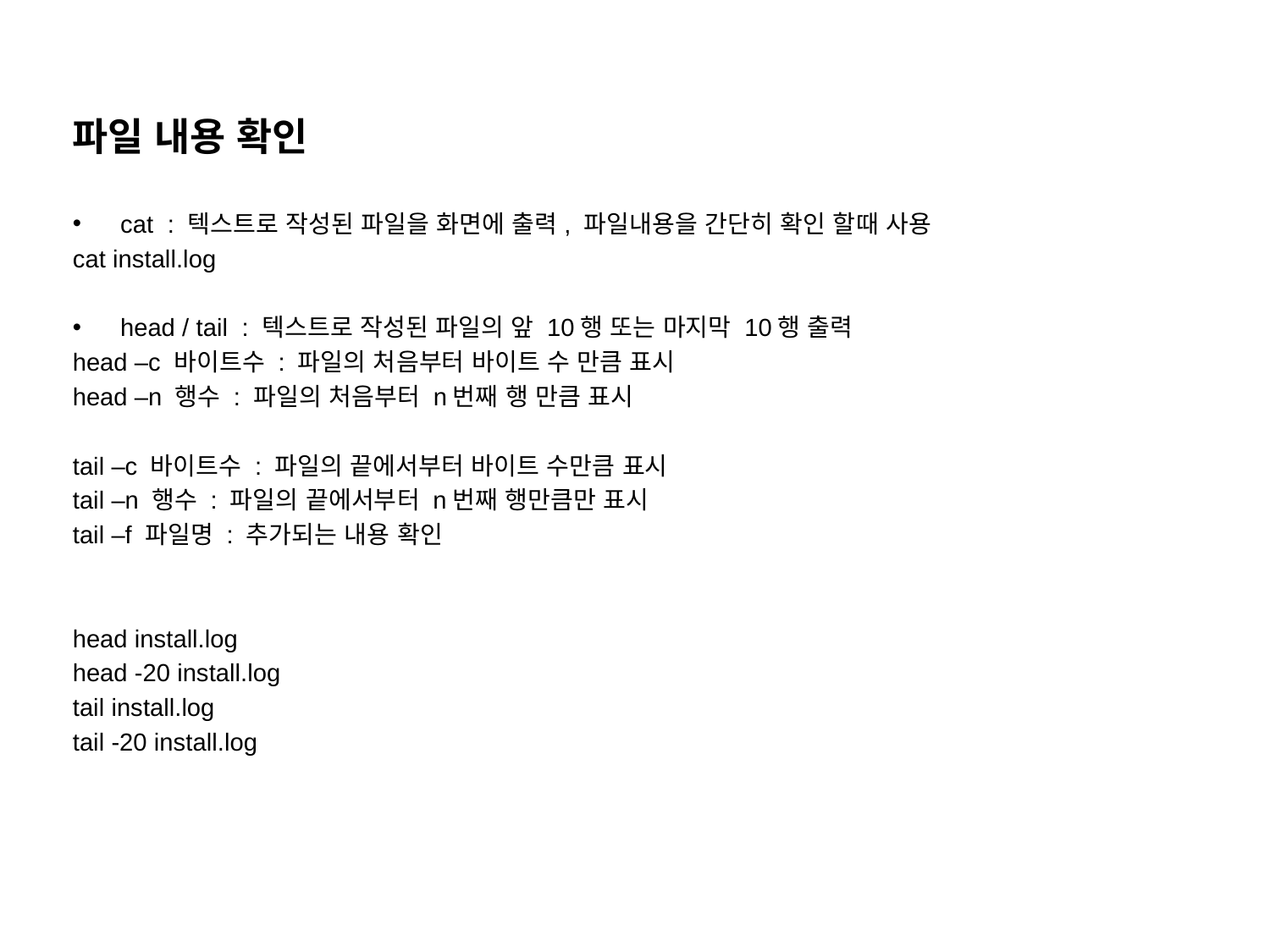

파일 내용 확인

cat  : 텍스트로 작성된 파일을 화면에 출력, 파일내용을 간단히 확인 할때 사용
cat install.log

head / tail  : 텍스트로 작성된 파일의 앞 10행 또는 마지막 10행 출력
head –c 바이트수 : 파일의 처음부터 바이트 수 만큼 표시
head –n 행수 : 파일의 처음부터 n번째 행 만큼 표시

tail –c 바이트수 : 파일의 끝에서부터 바이트 수만큼 표시
tail –n 행수 : 파일의 끝에서부터 n번째 행만큼만 표시
tail –f 파일명 : 추가되는 내용 확인

head install.log
head -20 install.log
tail install.log
tail -20 install.log